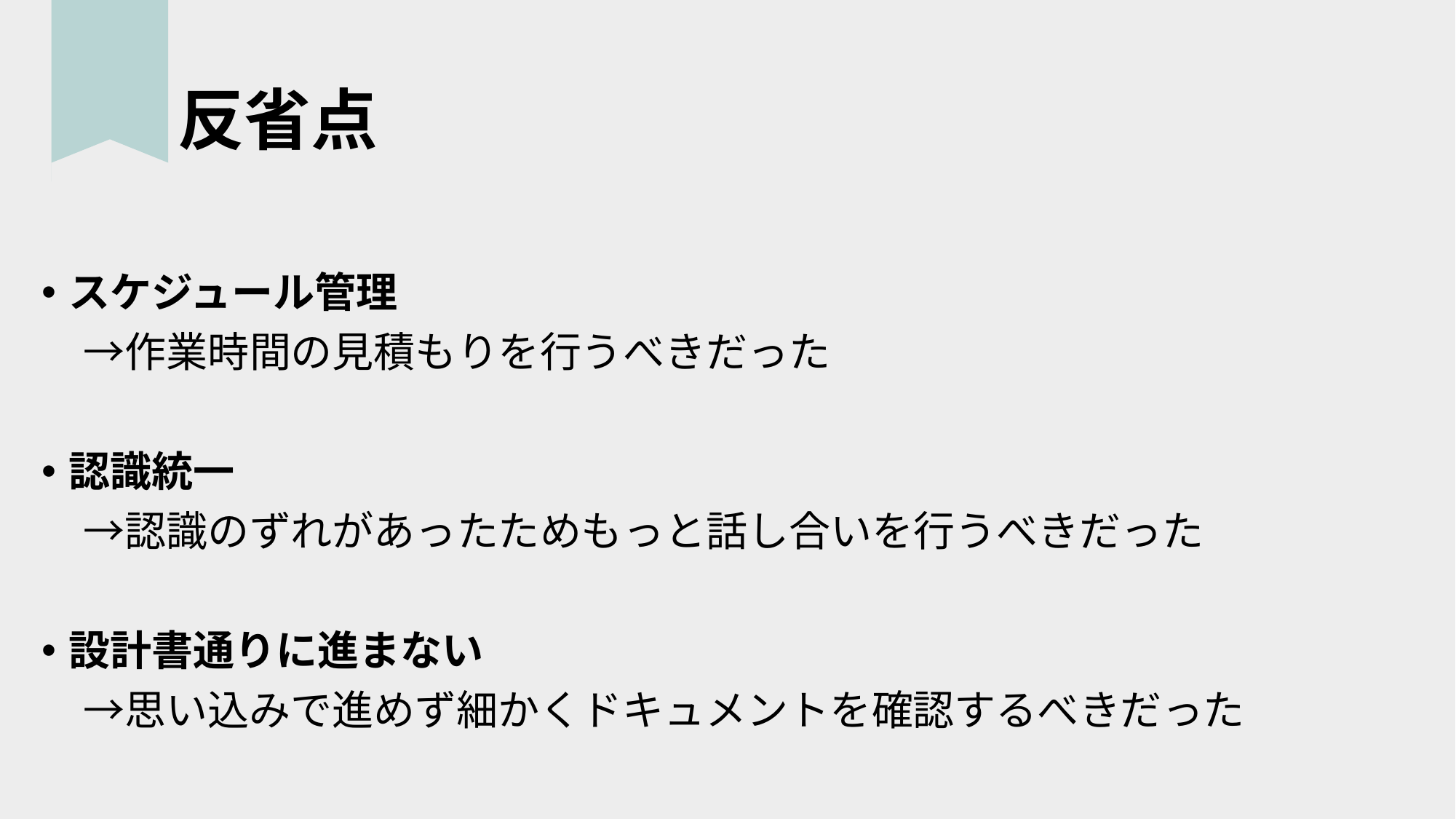

# 反省点

スケジュール管理
　→作業時間の見積もりを行うべきだった

認識統一
　→認識のずれがあったためもっと話し合いを行うべきだった

設計書通りに進まない
　→思い込みで進めず細かくドキュメントを確認するべきだった